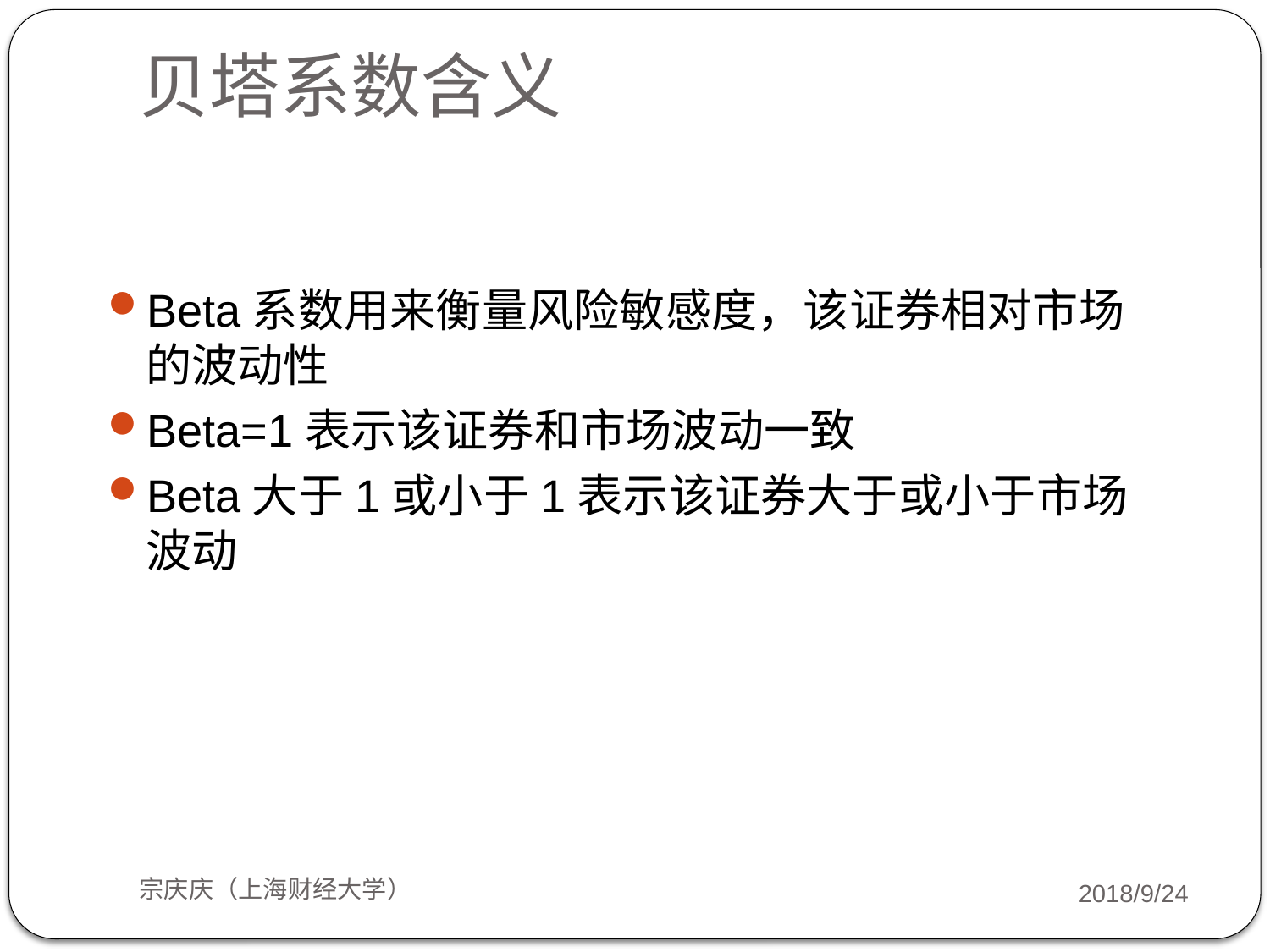

# 贝塔系数含义
Beta系数用来衡量风险敏感度，该证券相对市场的波动性
Beta=1表示该证券和市场波动一致
Beta大于1或小于1表示该证券大于或小于市场波动

宗庆庆（上海财经大学）
2018/9/24